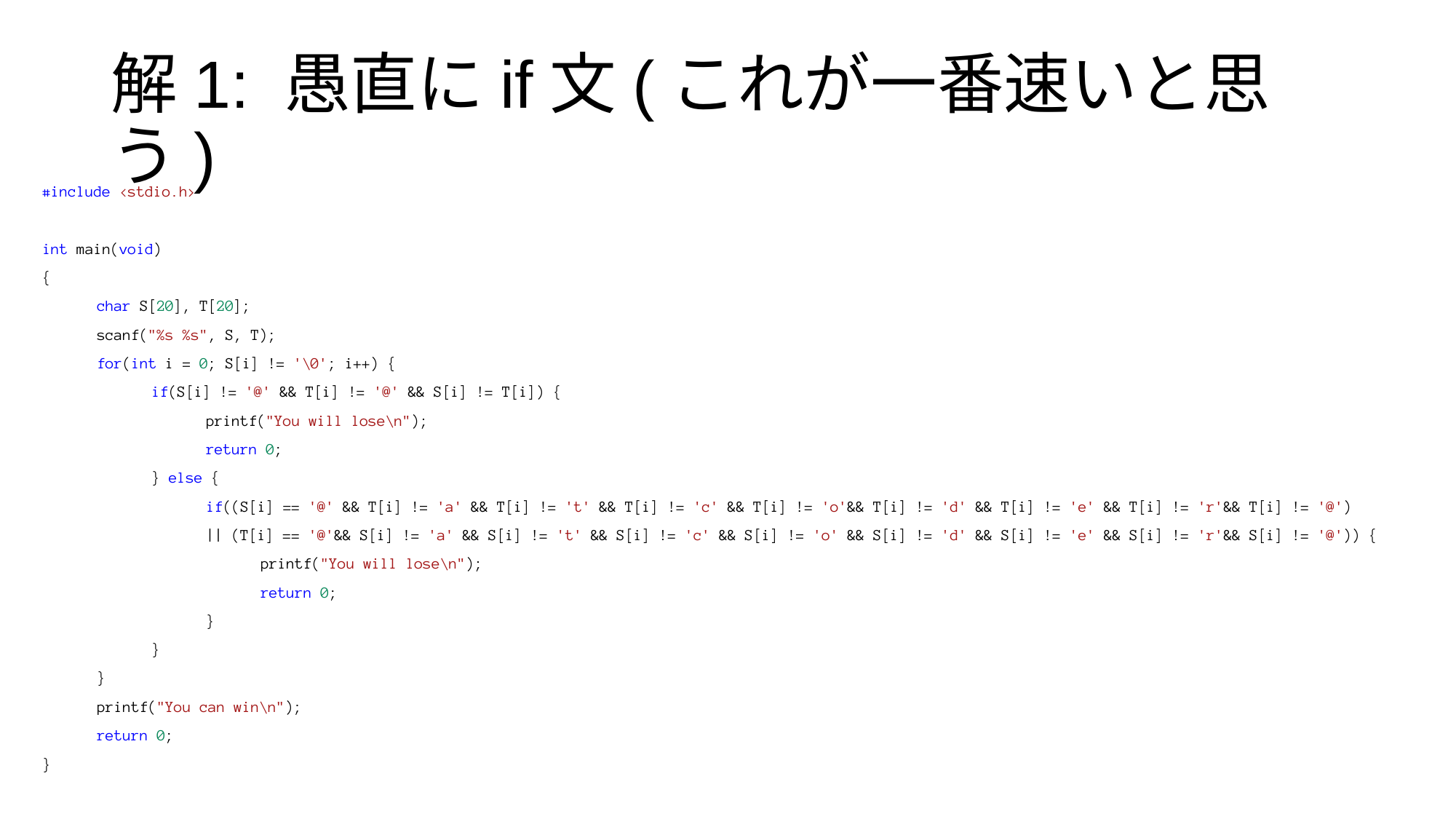

# 解1: 愚直にif文(これが一番速いと思う)
#include <stdio.h>

int main(void)
{
char S[20], T[20];
scanf("%s %s", S, T);
for(int i = 0; S[i] != '\0'; i++) {
if(S[i] != '@' && T[i] != '@' && S[i] != T[i]) {
printf("You will lose\n");
return 0;
} else {
if((S[i] == '@' && T[i] != 'a' && T[i] != 't' && T[i] != 'c' && T[i] != 'o'&& T[i] != 'd' && T[i] != 'e' && T[i] != 'r'&& T[i] != '@')
|| (T[i] == '@'&& S[i] != 'a' && S[i] != 't' && S[i] != 'c' && S[i] != 'o' && S[i] != 'd' && S[i] != 'e' && S[i] != 'r'&& S[i] != '@')) {
printf("You will lose\n");
return 0;
}
}
}
printf("You can win\n");
return 0;
}